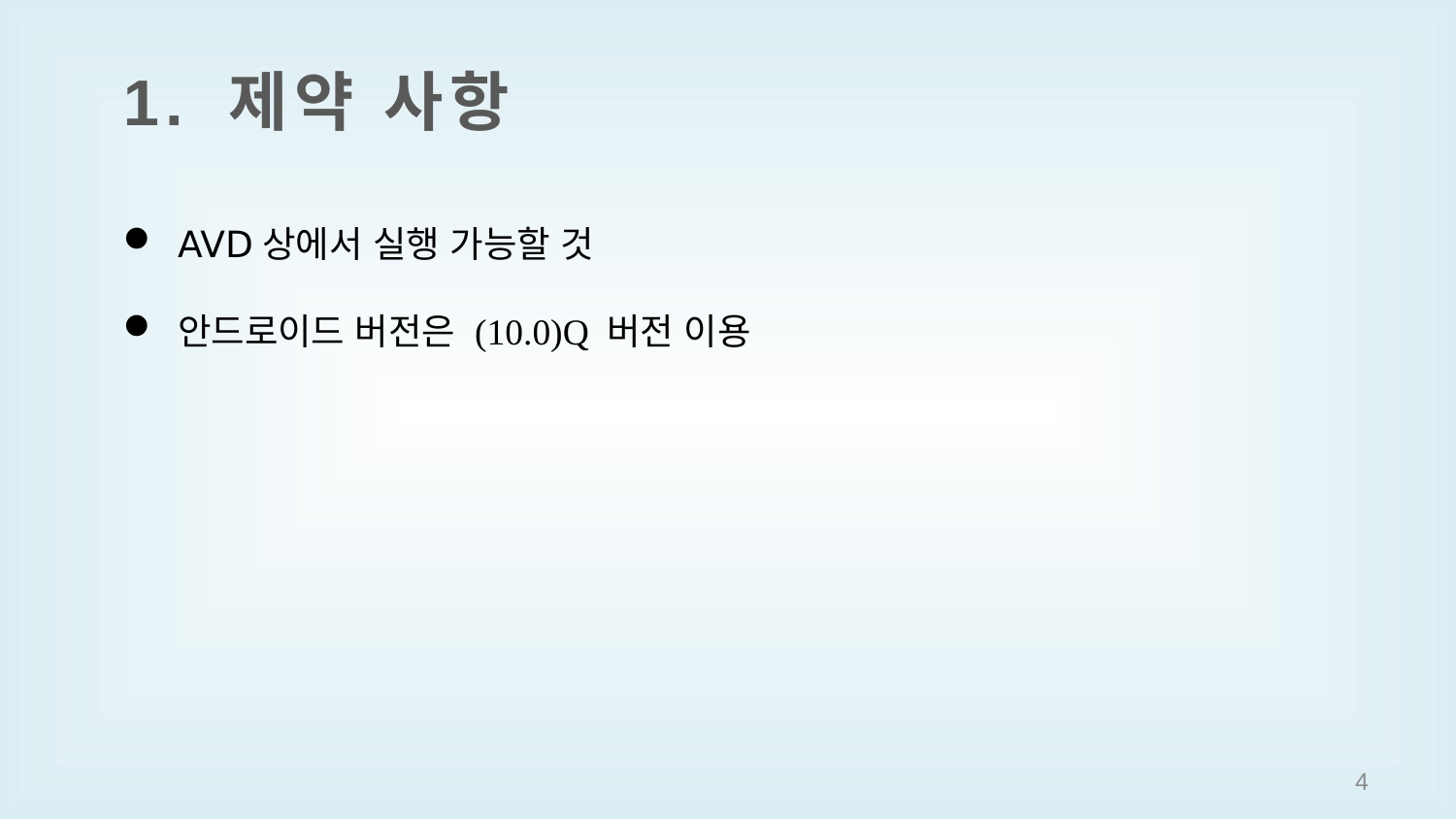

1. 제약 사항
AVD상에서 실행 가능할 것

안드로이드 버전은 (10.0)Q 버전 이용
4